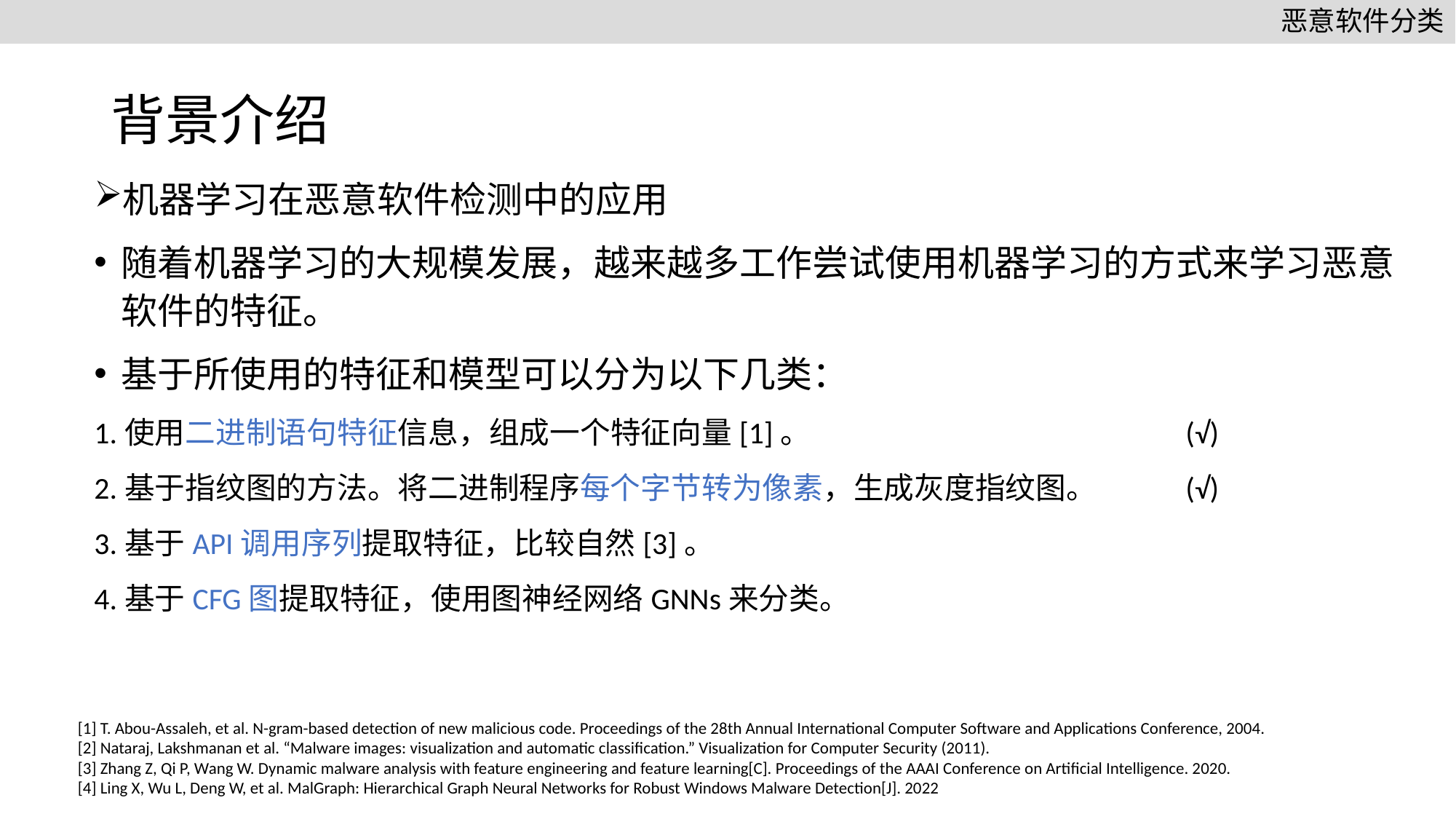

# 背景介绍
机器学习在恶意软件检测中的应用
随着机器学习的大规模发展，越来越多工作尝试使用机器学习的方式来学习恶意软件的特征。
基于所使用的特征和模型可以分为以下几类：
1.使用二进制语句特征信息，组成一个特征向量[1]。				(√)
2.基于指纹图的方法。将二进制程序每个字节转为像素，生成灰度指纹图。	(√)
3.基于API调用序列提取特征，比较自然[3]。
4.基于CFG图提取特征，使用图神经网络GNNs来分类。

[1] T. Abou-Assaleh, et al. N-gram-based detection of new malicious code. Proceedings of the 28th Annual International Computer Software and Applications Conference, 2004.
[2] Nataraj, Lakshmanan et al. “Malware images: visualization and automatic classification.” Visualization for Computer Security (2011).
[3] Zhang Z, Qi P, Wang W. Dynamic malware analysis with feature engineering and feature learning[C]. Proceedings of the AAAI Conference on Artificial Intelligence. 2020.
[4] Ling X, Wu L, Deng W, et al. MalGraph: Hierarchical Graph Neural Networks for Robust Windows Malware Detection[J]. 2022